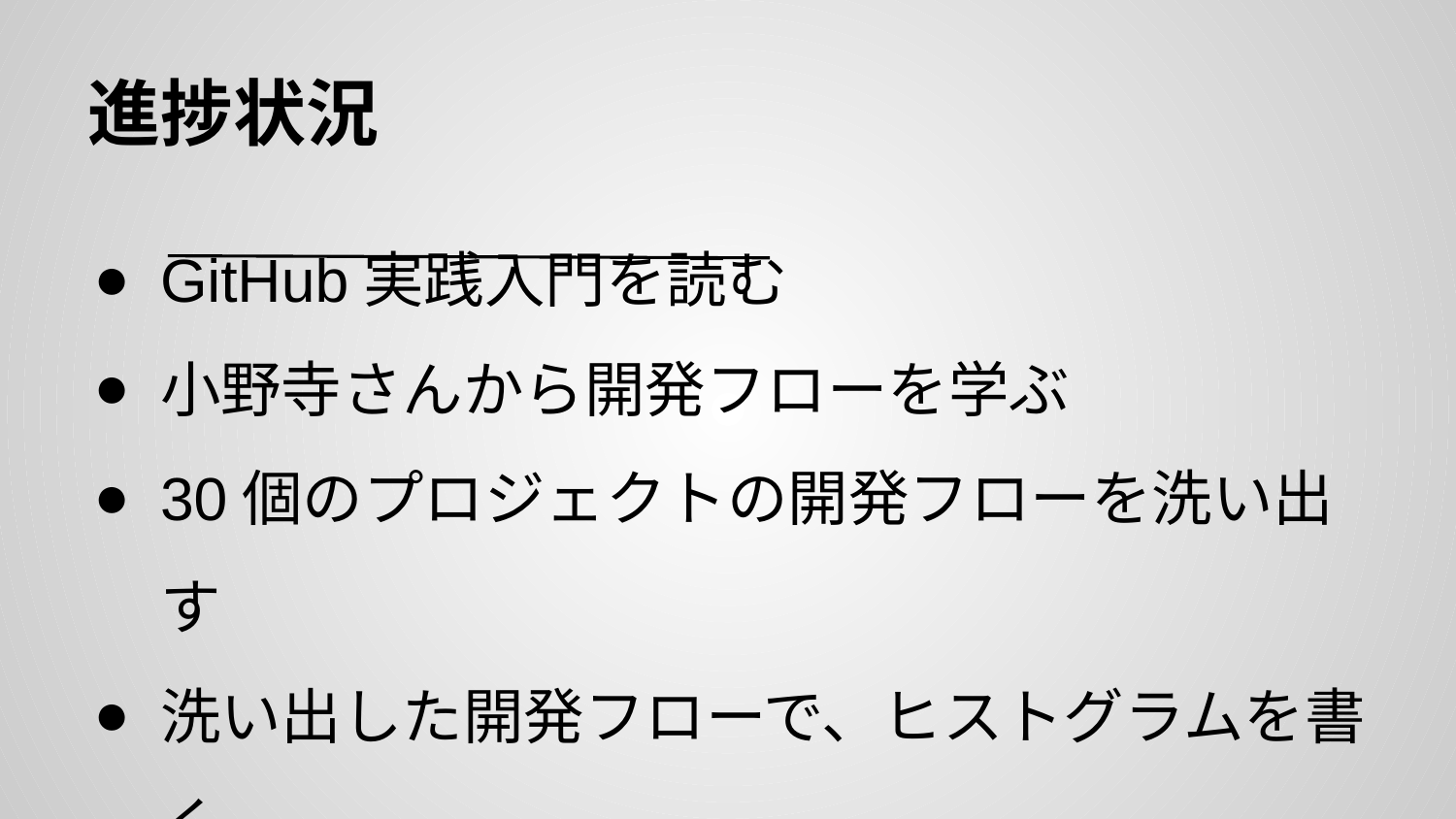

# 進捗状況
GitHub実践入門を読む
小野寺さんから開発フローを学ぶ
30個のプロジェクトの開発フローを洗い出す
洗い出した開発フローで、ヒストグラムを書く
レジュメを作る